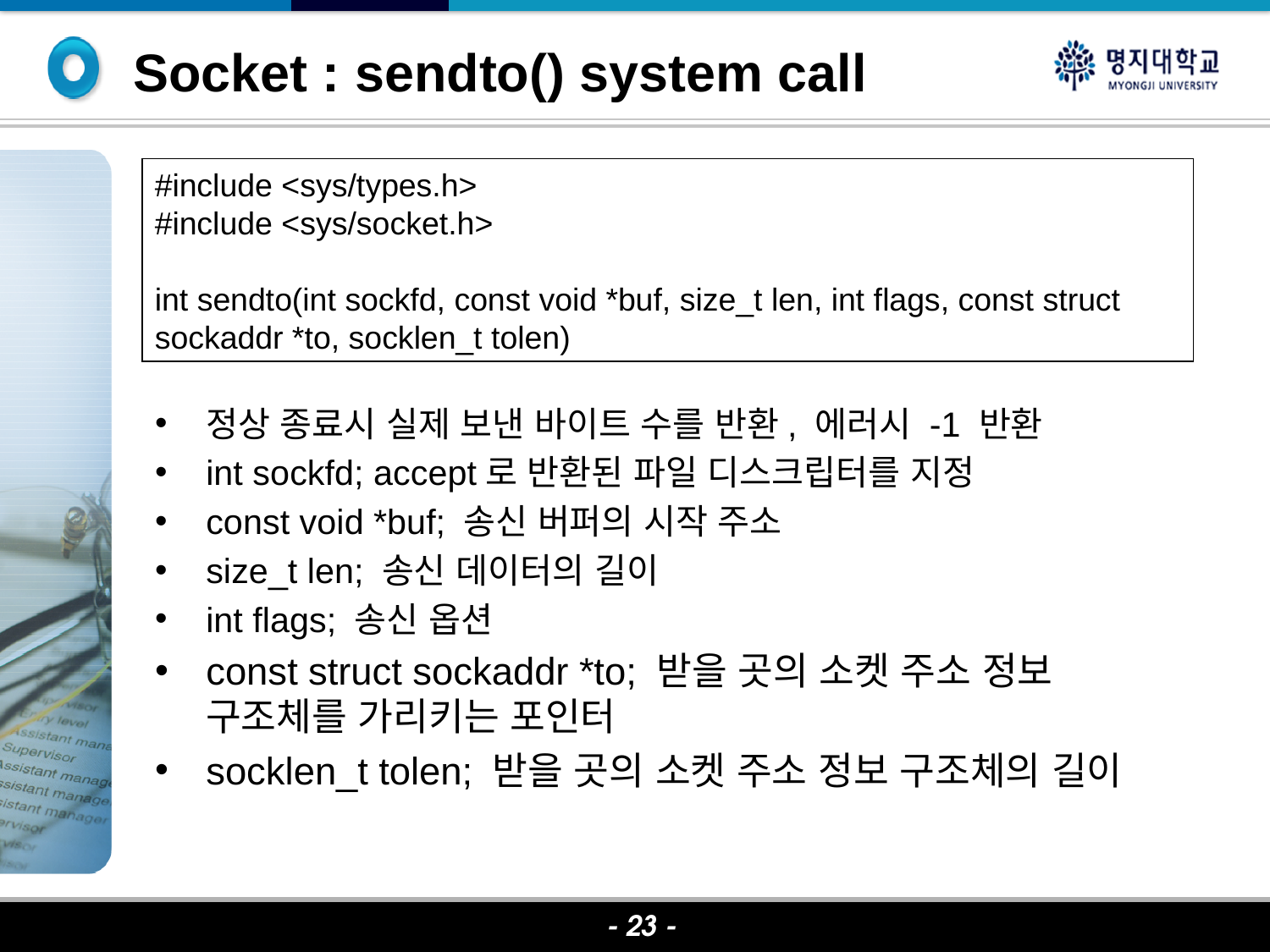

Socket : sendto() system call
#include <sys/types.h>
#include <sys/socket.h>

int sendto(int sockfd, const void *buf, size_t len, int flags, const struct sockaddr *to, socklen_t tolen)
정상 종료시 실제 보낸 바이트 수를 반환, 에러시 -1 반환
int sockfd; accept로 반환된 파일 디스크립터를 지정
const void *buf; 송신 버퍼의 시작 주소
size_t len; 송신 데이터의 길이
int flags; 송신 옵션
const struct sockaddr *to; 받을 곳의 소켓 주소 정보 구조체를 가리키는 포인터
socklen_t tolen; 받을 곳의 소켓 주소 정보 구조체의 길이
- 23 -